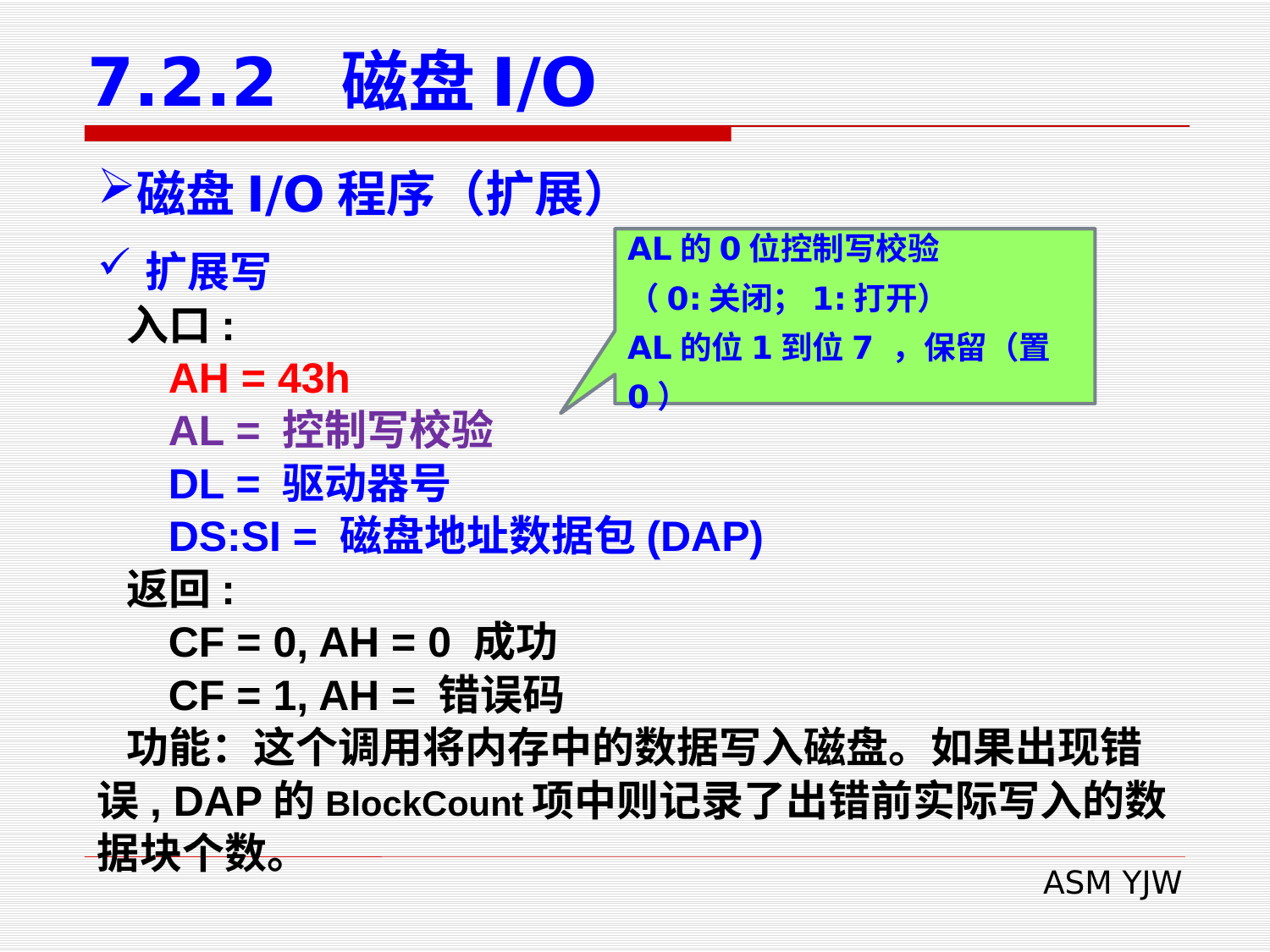

# 7.2.2  磁盘I/O
磁盘I/O程序（扩展）
扩展写
  入口:
      AH = 43h
      AL = 控制写校验
      DL = 驱动器号
      DS:SI = 磁盘地址数据包(DAP)
  返回:
      CF = 0, AH = 0 成功
      CF = 1, AH = 错误码
  功能：这个调用将内存中的数据写入磁盘。如果出现错误, DAP的BlockCount项中则记录了出错前实际写入的数据块个数。
AL的0位控制写校验
（0:关闭；1:打开）
AL的位1到位7 ，保留（置0）